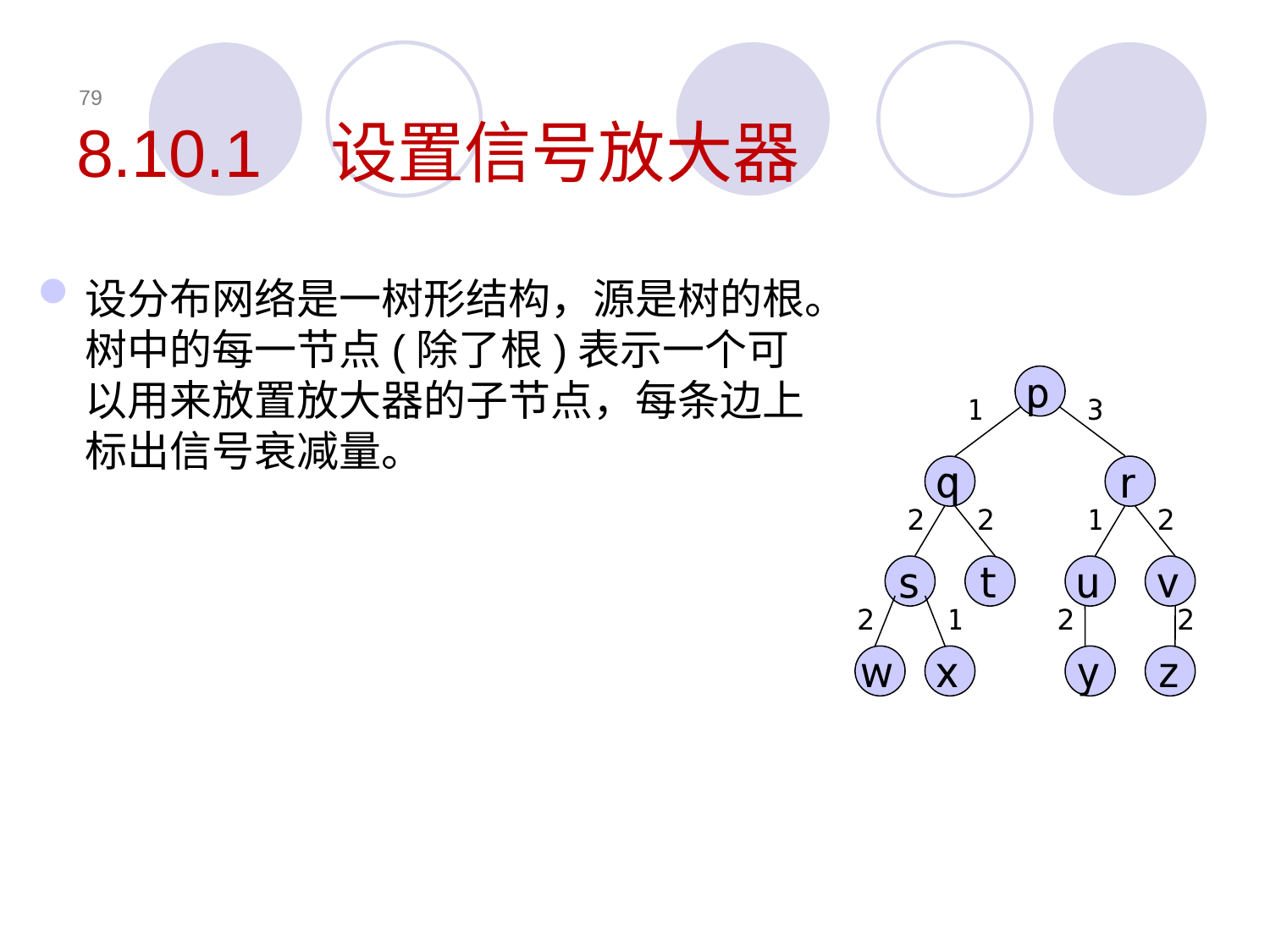

8.10.1	设置信号放大器
79

设分布网络是一树形结构，源是树的根。树中的每一节点(除了根)表示一个可以用来放置放大器的子节点，每条边上标出信号衰减量。
p
1
3

q
r
2
2
1
2

s
t
u
v
2

1
2
2

w
x
y
z